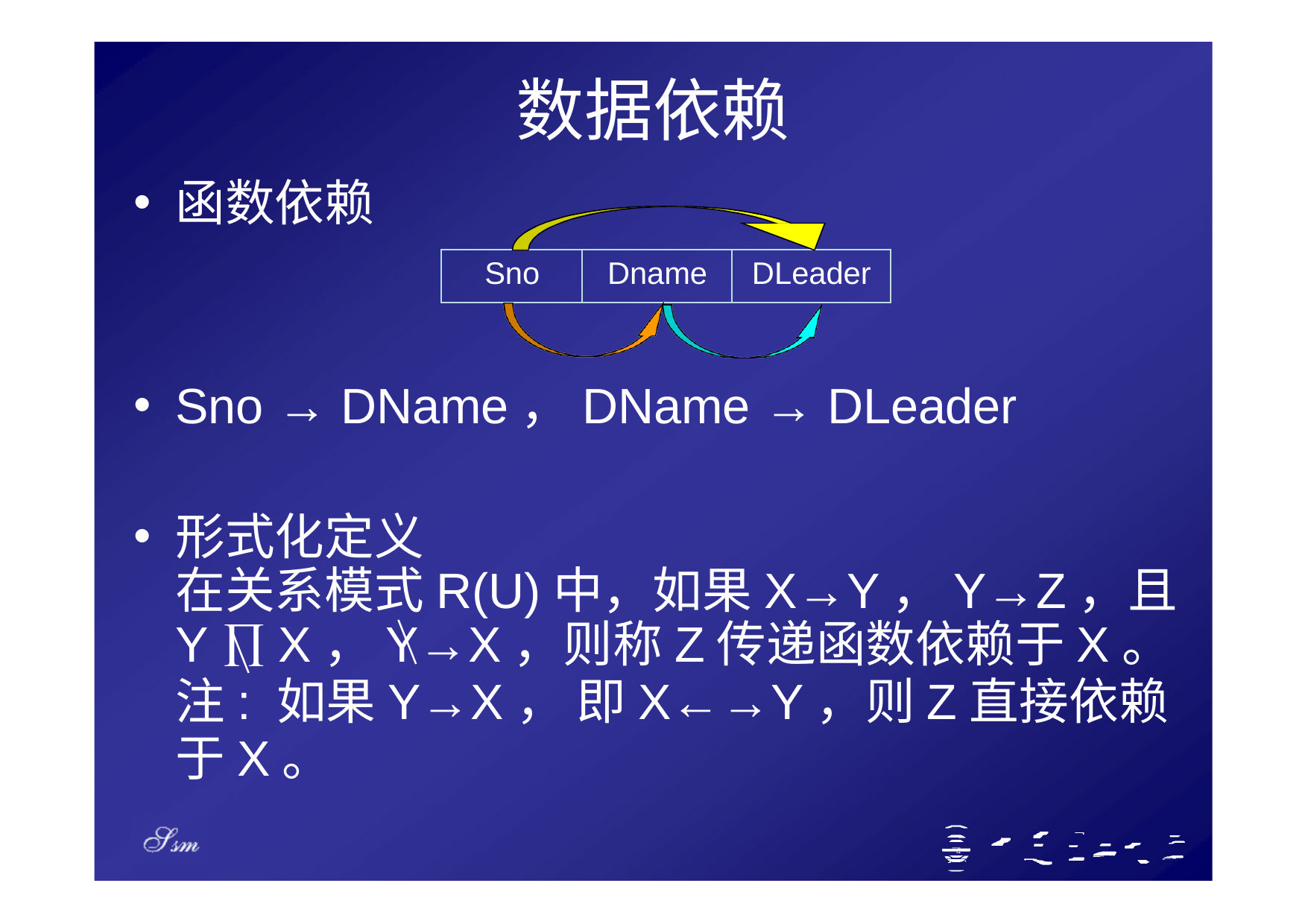

# 数据依赖
函数依赖

Sno → DName，DName → DLeader

形式化定义
在关系模式R(U)中，如果X→Y，Y→Z，且
Y ∏ X，Y→X，则称Z传递函数依赖于X。
注: 如果Y→X， 即X←→Y，则Z直接依赖于X。

| Sno | Dname | DLeader |
| --- | --- | --- |

Ssm